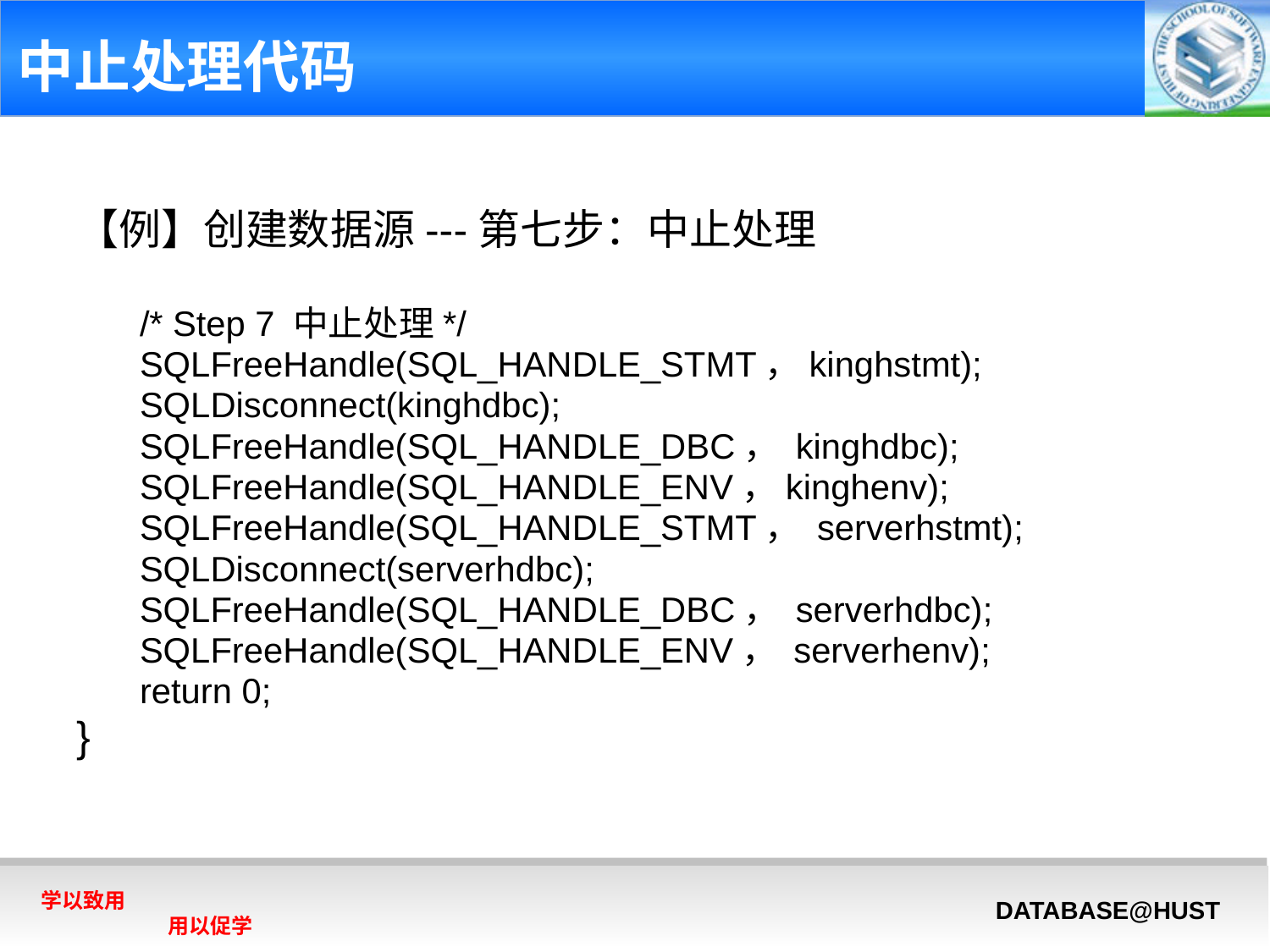

# 中止处理代码
【例】创建数据源---第七步：中止处理

/* Step 7 中止处理*/
SQLFreeHandle(SQL_HANDLE_STMT，kinghstmt);
SQLDisconnect(kinghdbc);
SQLFreeHandle(SQL_HANDLE_DBC， kinghdbc);
SQLFreeHandle(SQL_HANDLE_ENV，kinghenv);
SQLFreeHandle(SQL_HANDLE_STMT， serverhstmt);
SQLDisconnect(serverhdbc);
SQLFreeHandle(SQL_HANDLE_DBC， serverhdbc);
SQLFreeHandle(SQL_HANDLE_ENV， serverhenv);
return 0;
}